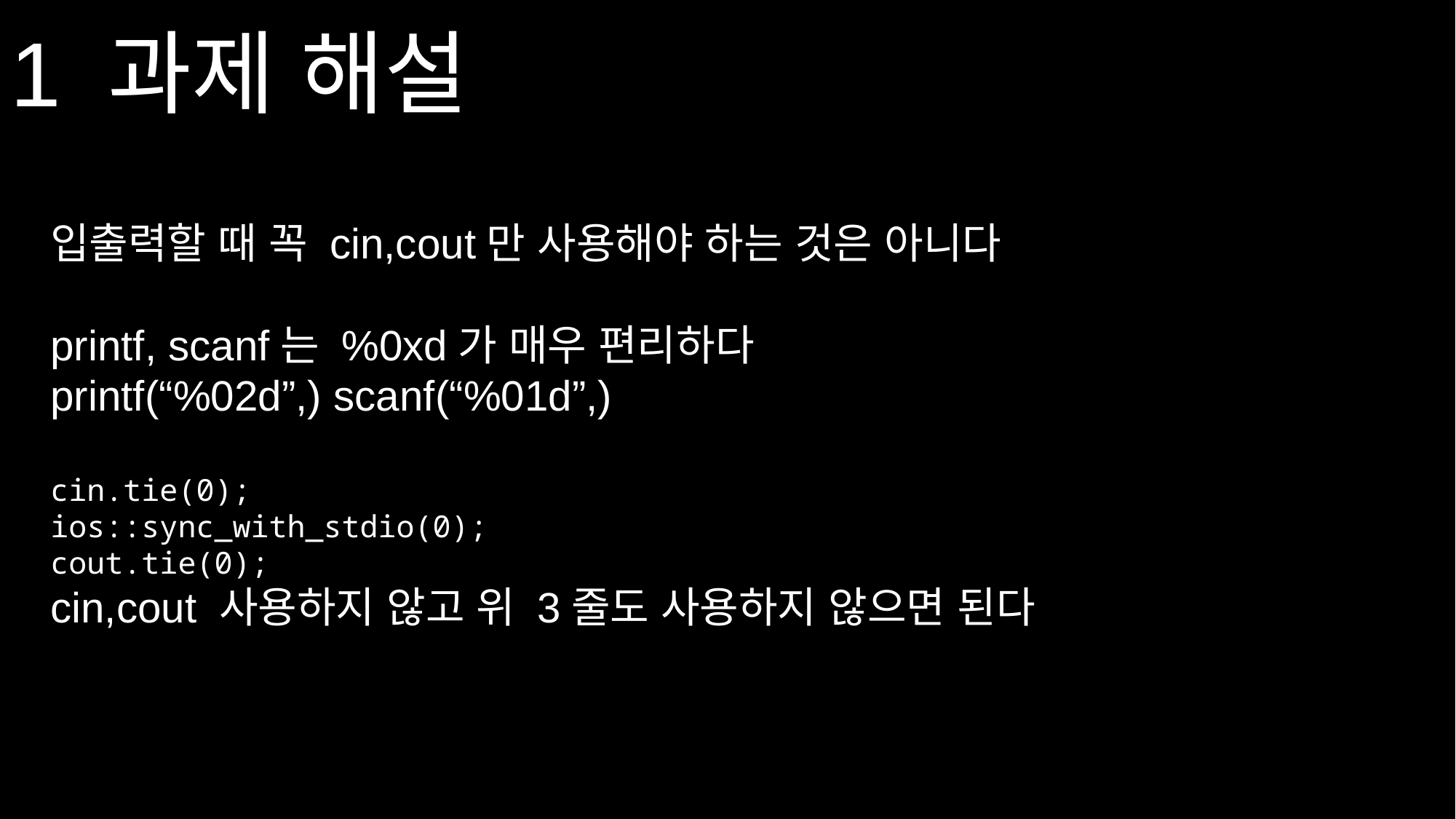

1 과제 해설
입출력할 때 꼭 cin,cout만 사용해야 하는 것은 아니다

printf, scanf는 %0xd가 매우 편리하다
printf(“%02d”,) scanf(“%01d”,)

cin.tie(0);
ios::sync_with_stdio(0);
cout.tie(0);
cin,cout 사용하지 않고 위 3줄도 사용하지 않으면 된다